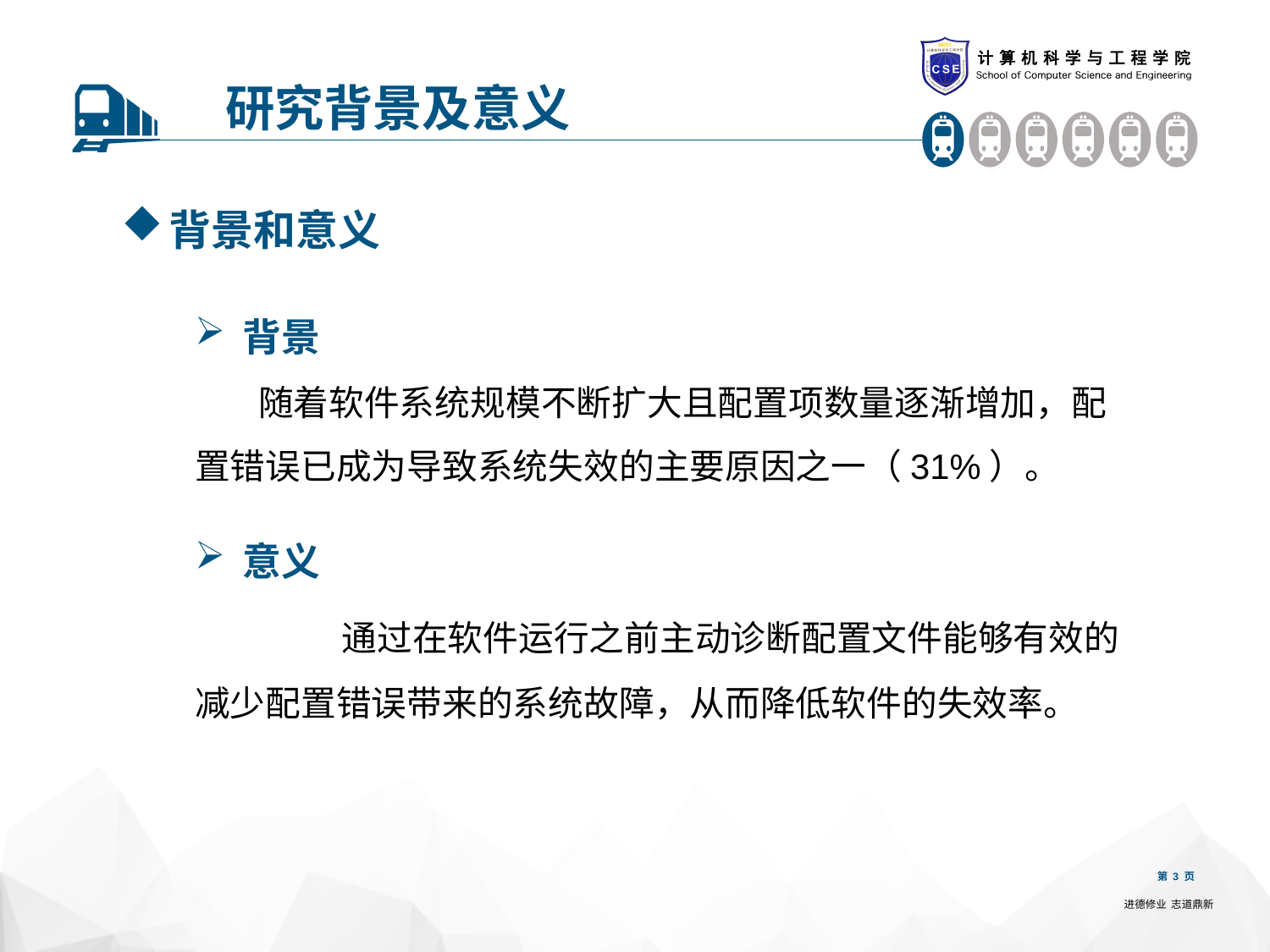

研究背景及意义
背景和意义
背景
       随着软件系统规模不断扩大且配置项数量逐渐增加，配置错误已成为导致系统失效的主要原因之一（31%）。

意义
	 通过在软件运行之前主动诊断配置文件能够有效的减少配置错误带来的系统故障，从而降低软件的失效率。

第 3 页
进德修业  志道鼎新